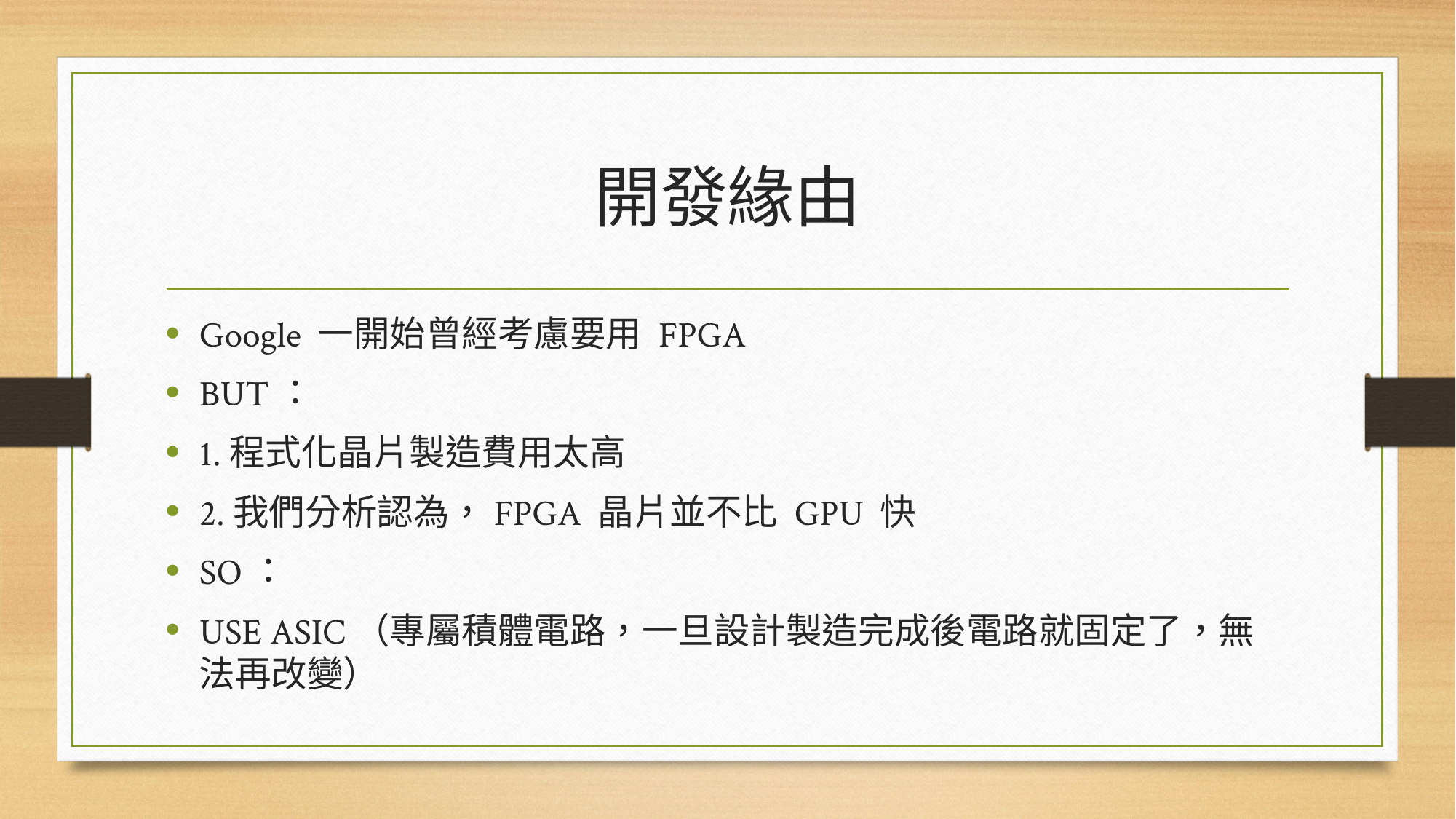

# 開發緣由
Google 一開始曾經考慮要用 FPGA
BUT：
1.程式化晶片製造費用太高
2.我們分析認為，FPGA 晶片並不比 GPU 快
SO：
USE ASIC（專屬積體電路，一旦設計製造完成後電路就固定了，無法再改變）